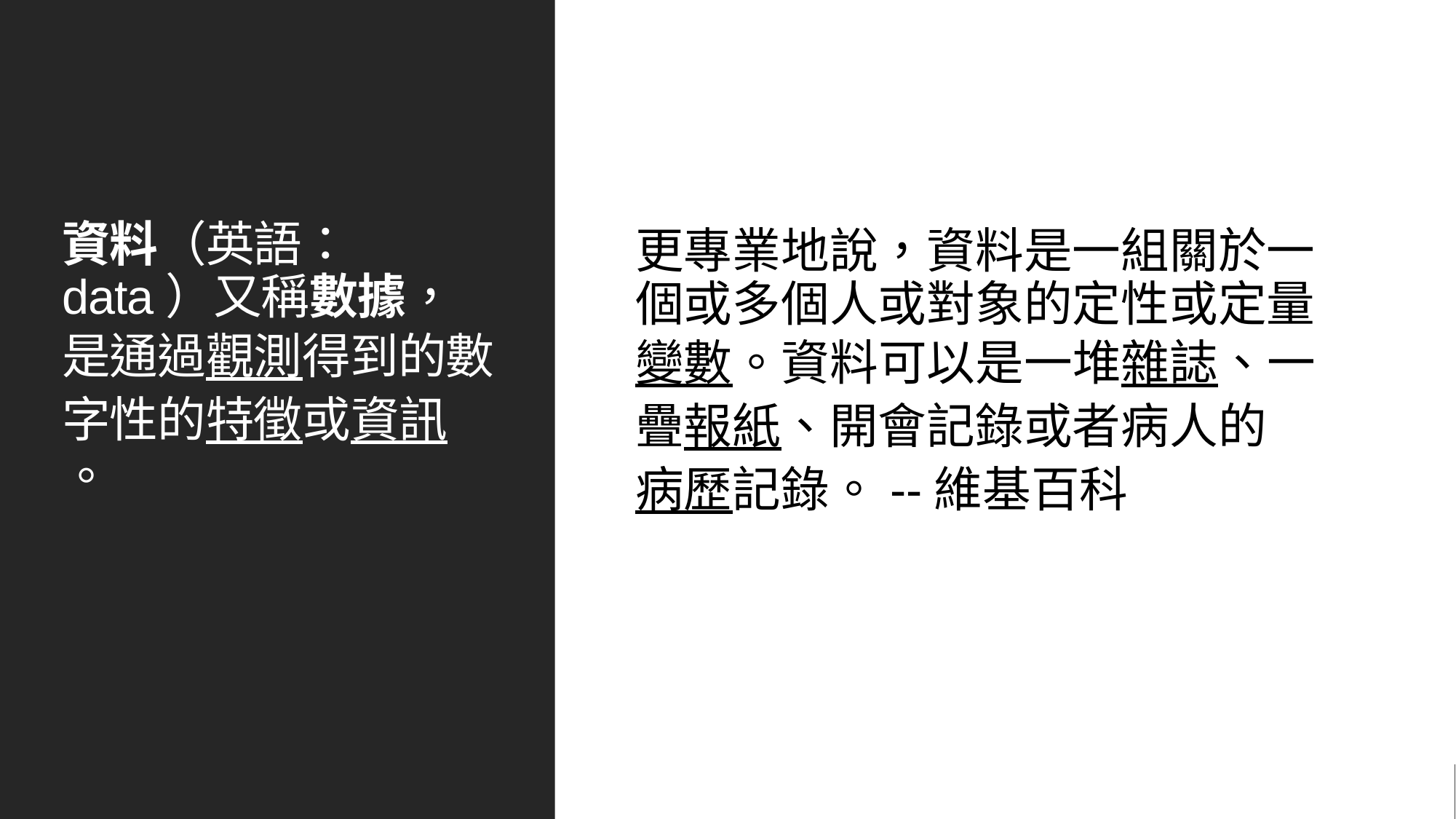

# 資料（英語：data）又稱數據，是通過觀測得到的數字性的特徵或資訊。
更專業地說，資料是一組關於一個或多個人或對象的定性或定量變數。資料可以是一堆雜誌、一疊報紙、開會記錄或者病人的病歷記錄。--維基百科